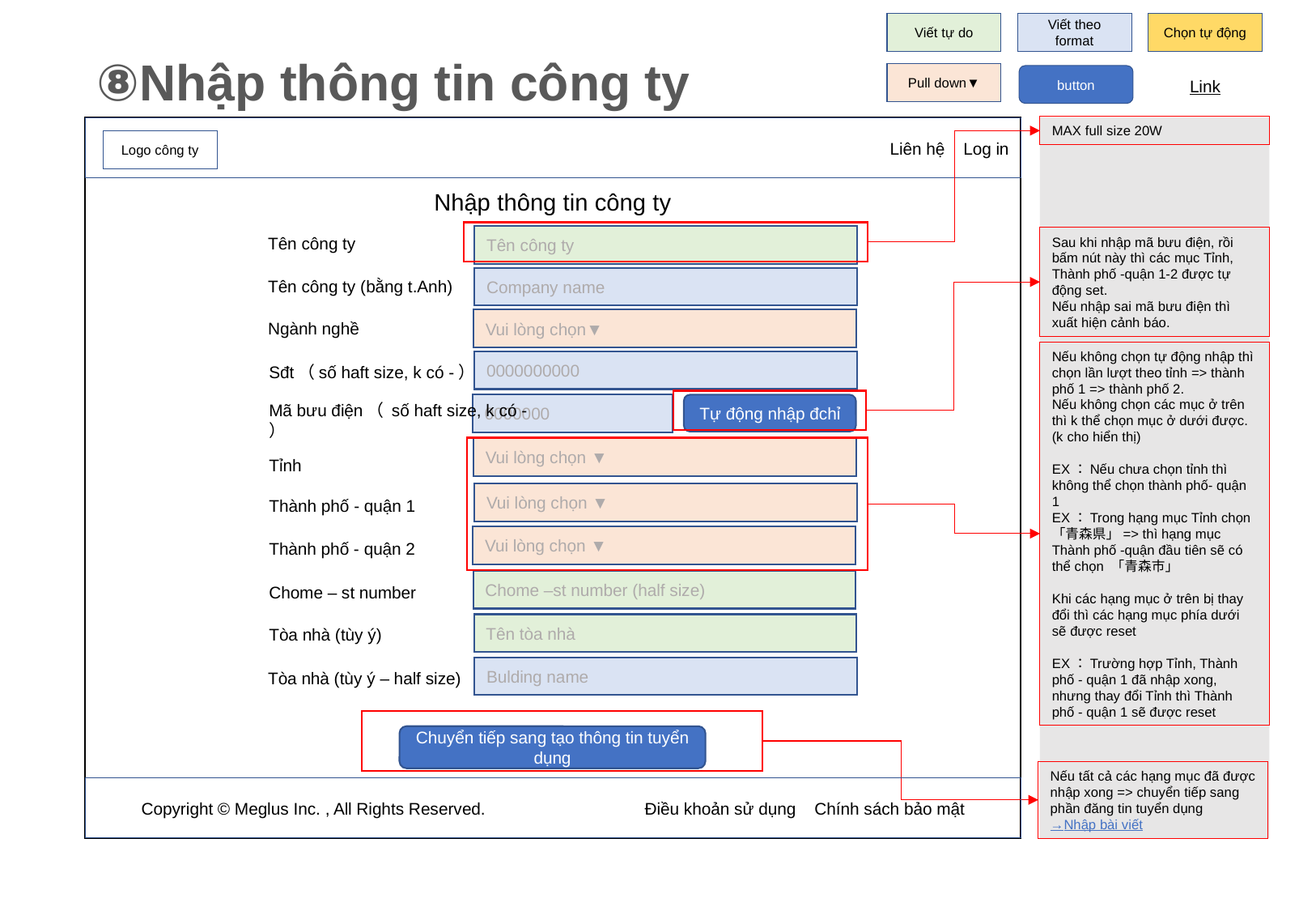

Viết tự do
Viết theo format
Chọn tự động
⑧Nhập thông tin công ty
Pull down▼
button
Link
MAX full size 20W

　　　　　　　　　　　Liên hệ    Log in

Logo công ty
Nhập thông tin công ty

Tên công ty
Tên công ty
Sau khi nhập mã bưu điện, rồi bấm nút này thì các mục Tỉnh, Thành phố -quận 1-2 được tự động set.
Nếu nhập sai mã bưu điện thì xuất hiện cảnh báo.
Company name
Tên công ty (bằng t.Anh)
Vui lòng chọn▼
Ngành nghề
Nếu không chọn tự động nhập thì chọn lần lượt theo tỉnh => thành phố 1 => thành phố 2.
Nếu không chọn các mục ở trên thì k thể chọn mục ở dưới được. (k cho hiển thị)

EX：Nếu chưa chọn tỉnh thì không thể chọn thành phố- quận 1
EX：Trong hạng mục Tỉnh chọn 「青森県」=> thì hạng mục Thành phố -quận đầu tiên sẽ có thể chọn 「青森市」

Khi các hạng mục ở trên bị thay đổi thì các hạng mục phía dưới sẽ được reset

EX：Trường hợp Tỉnh, Thành phố - quận 1 đã nhập xong, nhưng thay đổi Tỉnh thì Thành phố - quận 1 sẽ được reset
0000000000
Sđt（số haft size, k có -）

Mã bưu điện（ số haft size, k có - ）
0000000
Tự động nhập đchỉ

Vui lòng chọn ▼
Tỉnh
Vui lòng chọn ▼
Thành phố - quận 1
Vui lòng chọn ▼
Thành phố - quận 2
Chome –st number (half size)
Chome – st number
Tên tòa nhà
Tòa nhà (tùy ý)
Bulding name
Tòa nhà (tùy ý – half size)

Chuyển tiếp sang tạo thông tin tuyển dụng
Nếu tất cả các hạng mục đã được nhập xong => chuyển tiếp sang phần đăng tin tuyển dụng
→Nhập bài viết
Copyright © Meglus Inc. , All Rights Reserved.　　　　　　　　　Điều khoản sử dụng    Chính sách bảo mật